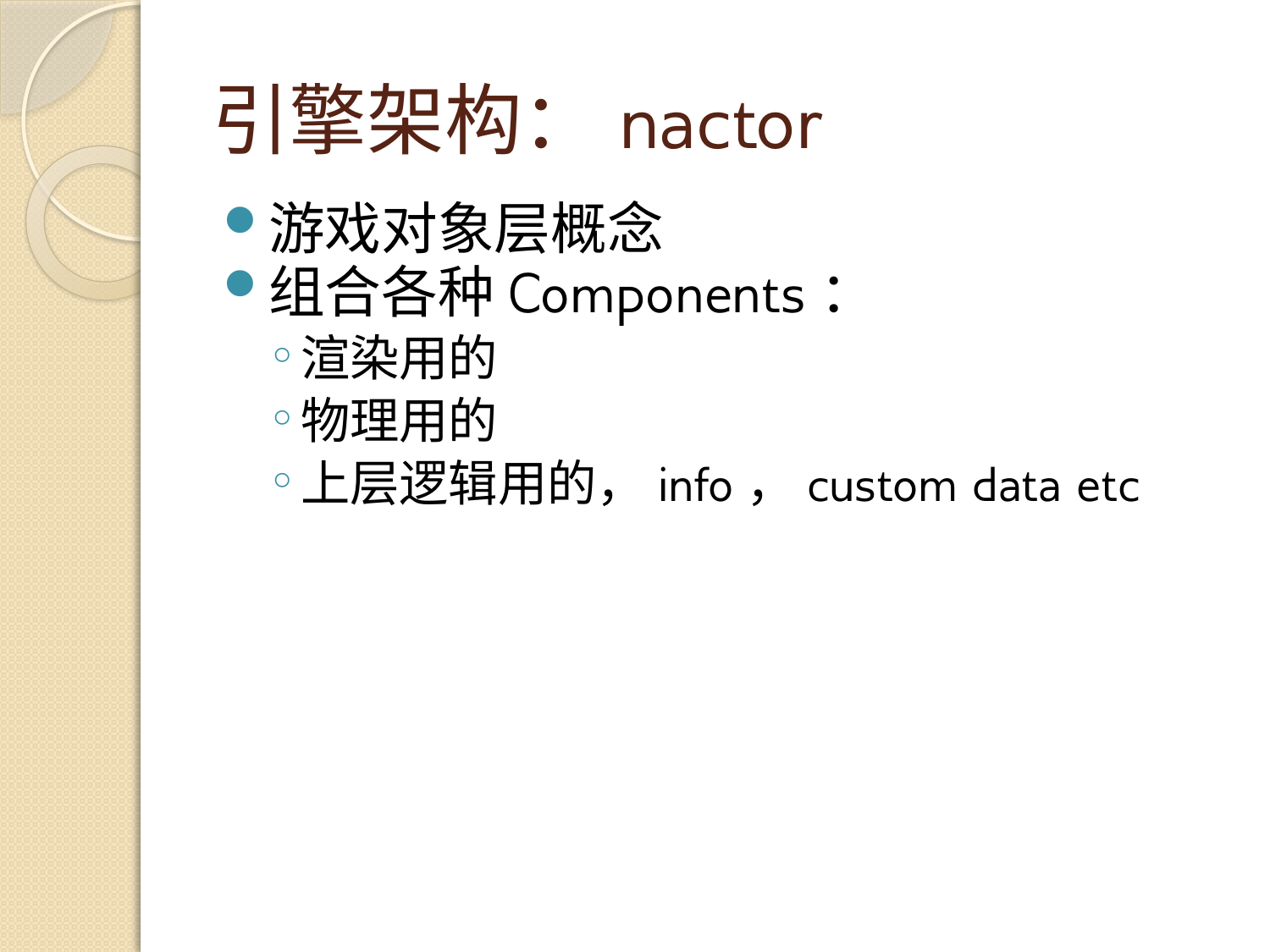

# 引擎架构：nactor
游戏对象层概念
组合各种Components：
渲染用的
物理用的
上层逻辑用的，info，custom data etc